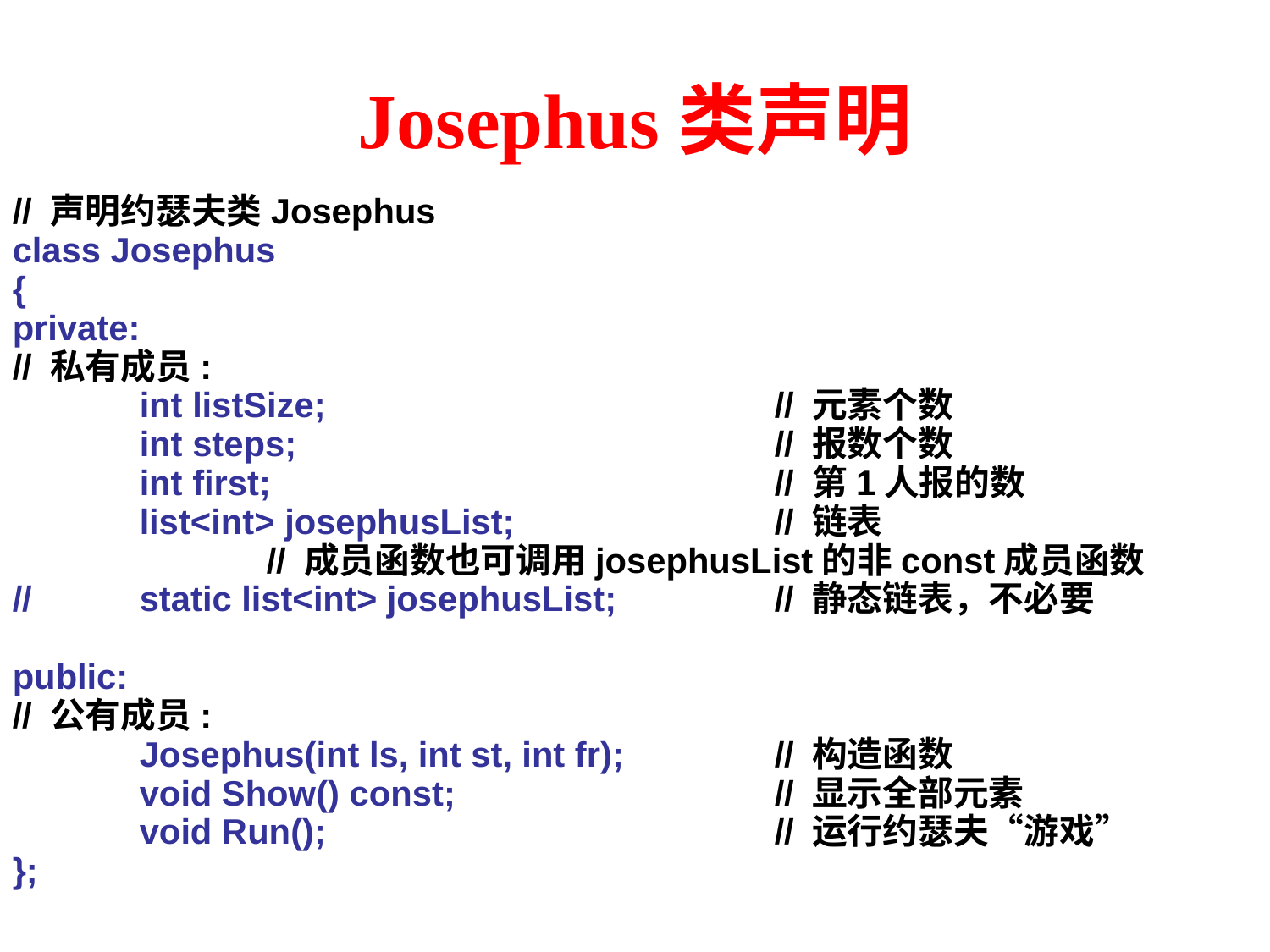

# Josephus类声明
// 声明约瑟夫类Josephus
class Josephus
{
private:
// 私有成员:
	int listSize;				// 元素个数
	int steps;				// 报数个数
	int first;				// 第1人报的数
	list<int> josephusList;			// 链表
		// 成员函数也可调用josephusList的非const成员函数
//	static list<int> josephusList;		// 静态链表，不必要

public:
// 公有成员:
	Josephus(int ls, int st, int fr);		// 构造函数
	void Show() const;			// 显示全部元素
	void Run();				// 运行约瑟夫“游戏”
};